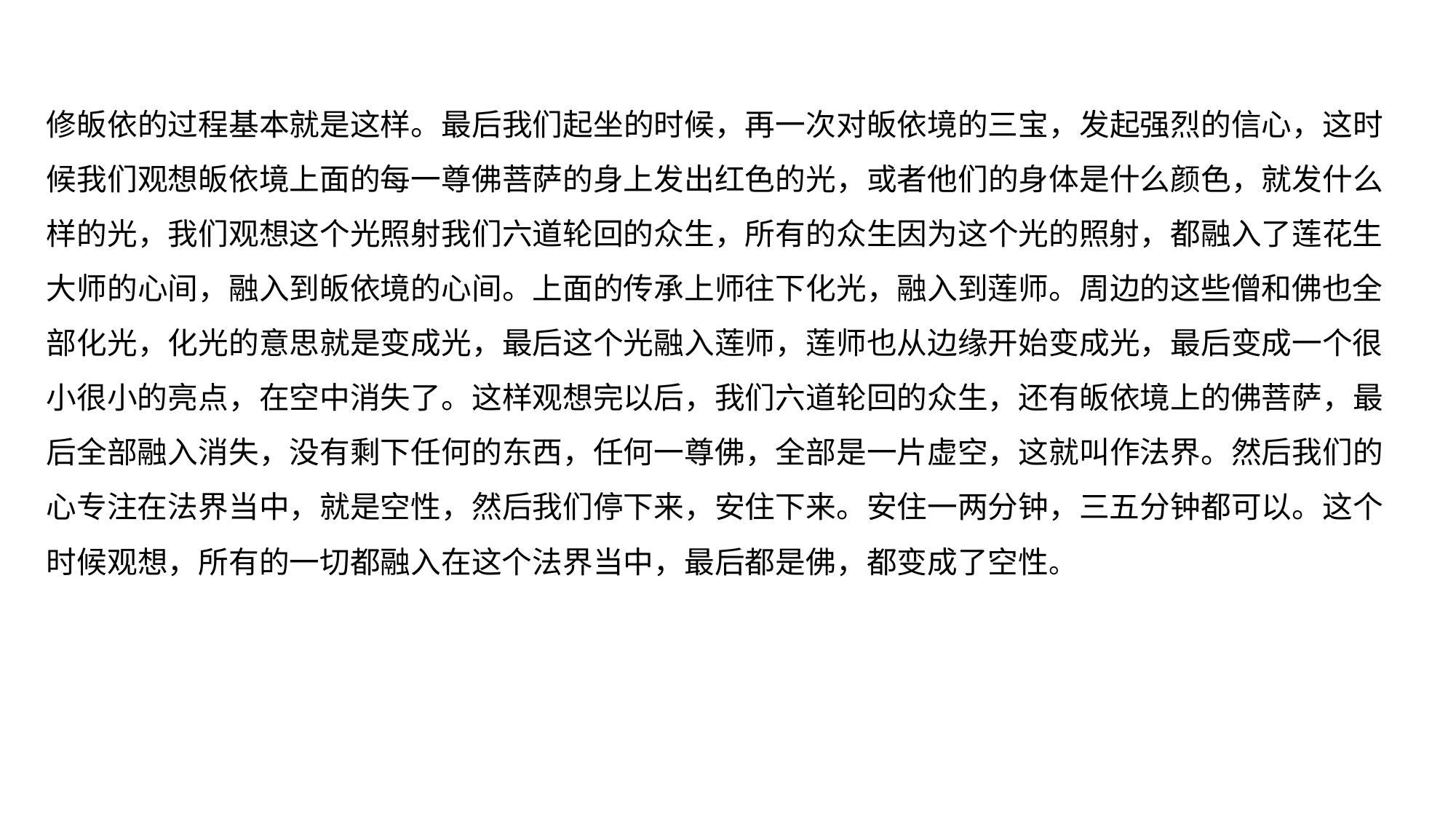

修皈依的过程基本就是这样。最后我们起坐的时候，再一次对皈依境的三宝，发起强烈的信心，这时候我们观想皈依境上面的每一尊佛菩萨的身上发出红色的光，或者他们的身体是什么颜色，就发什么样的光，我们观想这个光照射我们六道轮回的众生，所有的众生因为这个光的照射，都融入了莲花生大师的心间，融入到皈依境的心间。上面的传承上师往下化光，融入到莲师。周边的这些僧和佛也全部化光，化光的意思就是变成光，最后这个光融入莲师，莲师也从边缘开始变成光，最后变成一个很小很小的亮点，在空中消失了。这样观想完以后，我们六道轮回的众生，还有皈依境上的佛菩萨，最后全部融入消失，没有剩下任何的东西，任何一尊佛，全部是一片虚空，这就叫作法界。然后我们的心专注在法界当中，就是空性，然后我们停下来，安住下来。安住一两分钟，三五分钟都可以。这个时候观想，所有的一切都融入在这个法界当中，最后都是佛，都变成了空性。